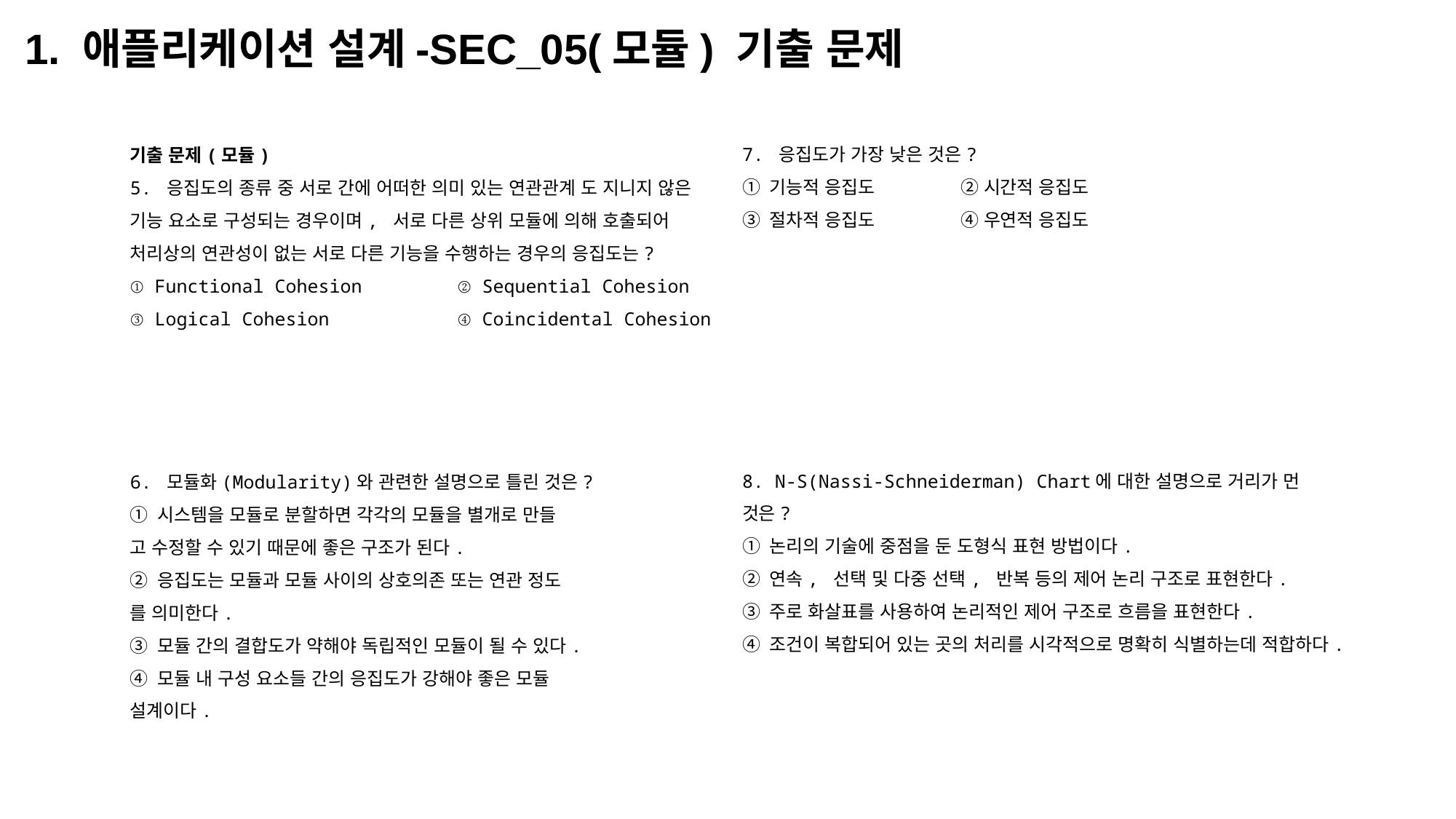

# 1. 애플리케이션 설계-SEC_05(모듈) 기출 문제
7. 응집도가 가장 낮은 것은?
① 기능적 응집도	② 시간적 응집도
③ 절차적 응집도  	④ 우연적 응집도

8. N-S(Nassi-Schneiderman) Chart에 대한 설명으로 거리가 먼
것은?
① 논리의 기술에 중점을 둔 도형식 표현 방법이다.
② 연속, 선택 및 다중 선택, 반복 등의 제어 논리 구조로 표현한다.
③ 주로 화살표를 사용하여 논리적인 제어 구조로 흐름을 표현한다.
④ 조건이 복합되어 있는 곳의 처리를 시각적으로 명확히 식별하는데 적합하다.
기출 문제(모듈)
5. 응집도의 종류 중 서로 간에 어떠한 의미 있는 연관관계 도 지니지 않은 기능 요소로 구성되는 경우이며, 서로 다른 상위 모듈에 의해 호출되어 처리상의 연관성이 없는 서로 다른 기능을 수행하는 경우의 응집도는?
① Functional Cohesion	② Sequential Cohesion
③ Logical Cohesion		④ Coincidental Cohesion

6. 모듈화(Modularity)와 관련한 설명으로 틀린 것은?
① 시스템을 모듈로 분할하면 각각의 모듈을 별개로 만들
고 수정할 수 있기 때문에 좋은 구조가 된다.
② 응집도는 모듈과 모듈 사이의 상호의존 또는 연관 정도
를 의미한다.
③ 모듈 간의 결합도가 약해야 독립적인 모듈이 될 수 있다.
④ 모듈 내 구성 요소들 간의 응집도가 강해야 좋은 모듈
설계이다.